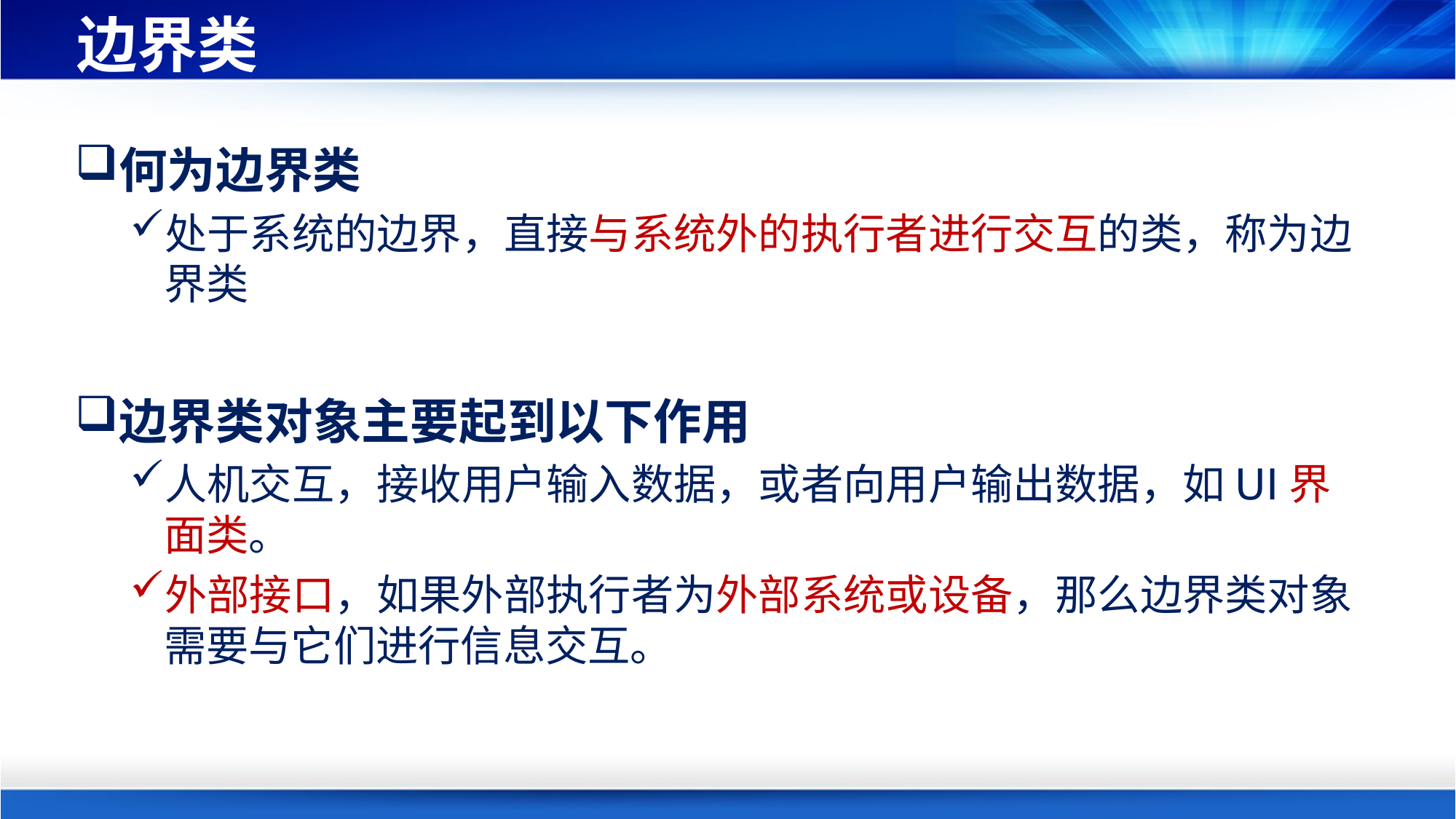

# 边界类
何为边界类
处于系统的边界，直接与系统外的执行者进行交互的类，称为边界类

边界类对象主要起到以下作用
人机交互，接收用户输入数据，或者向用户输出数据，如UI界面类。
外部接口，如果外部执行者为外部系统或设备，那么边界类对象需要与它们进行信息交互。